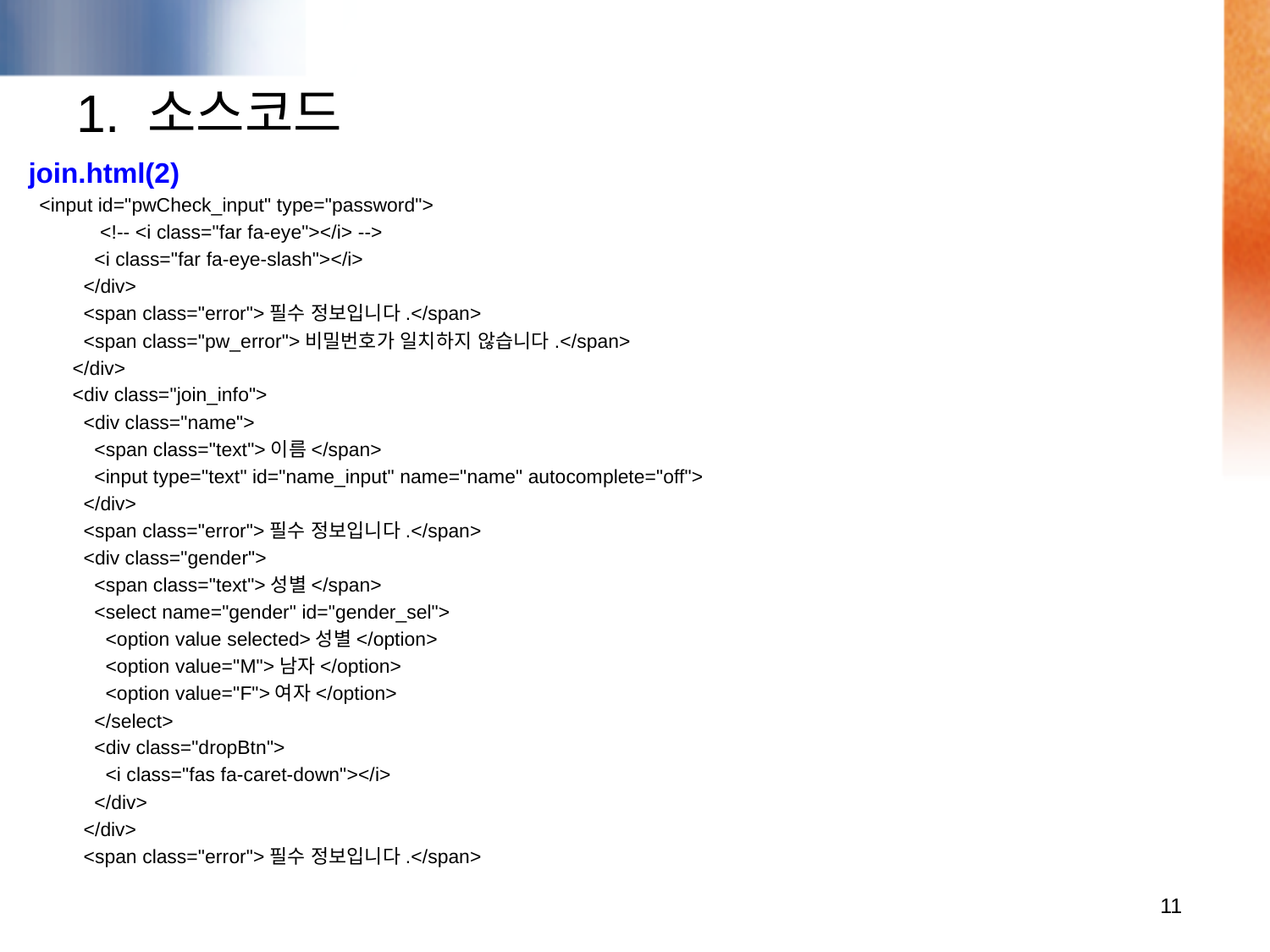

# 1. 소스코드
join.html(2)
  <input id="pwCheck_input" type="password">
             <!-- <i class="far fa-eye"></i> -->
            <i class="far fa-eye-slash"></i>
          </div>
          <span class="error">필수 정보입니다.</span>
          <span class="pw_error">비밀번호가 일치하지 않습니다.</span>
        </div>
        <div class="join_info">
          <div class="name">
            <span class="text">이름</span>
            <input type="text" id="name_input" name="name" autocomplete="off">
          </div>
          <span class="error">필수 정보입니다.</span>
          <div class="gender">
            <span class="text">성별</span>
            <select name="gender" id="gender_sel">
              <option value selected>성별</option>
              <option value="M">남자</option>
              <option value="F">여자</option>
            </select>
            <div class="dropBtn">
              <i class="fas fa-caret-down"></i>
            </div>
          </div>
          <span class="error">필수 정보입니다.</span>